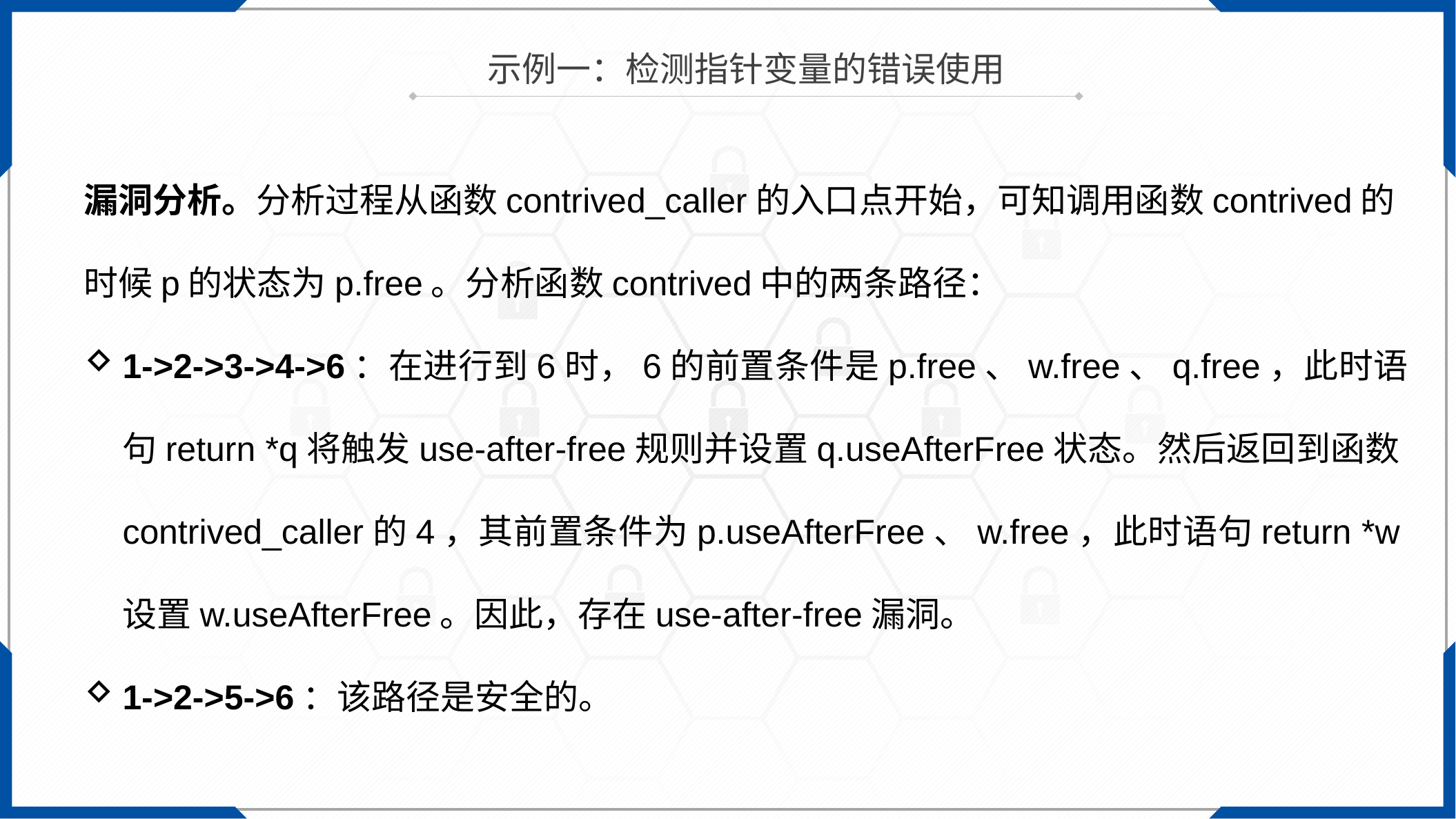

示例一：检测指针变量的错误使用
漏洞分析。分析过程从函数contrived_caller的入口点开始，可知调用函数contrived的时候p的状态为p.free。分析函数contrived中的两条路径：
1->2->3->4->6：在进行到6时，6的前置条件是p.free、w.free、q.free，此时语句return *q将触发use-after-free规则并设置q.useAfterFree状态。然后返回到函数contrived_caller的4，其前置条件为p.useAfterFree、w.free，此时语句return *w设置w.useAfterFree。因此，存在use-after-free漏洞。
1->2->5->6：该路径是安全的。